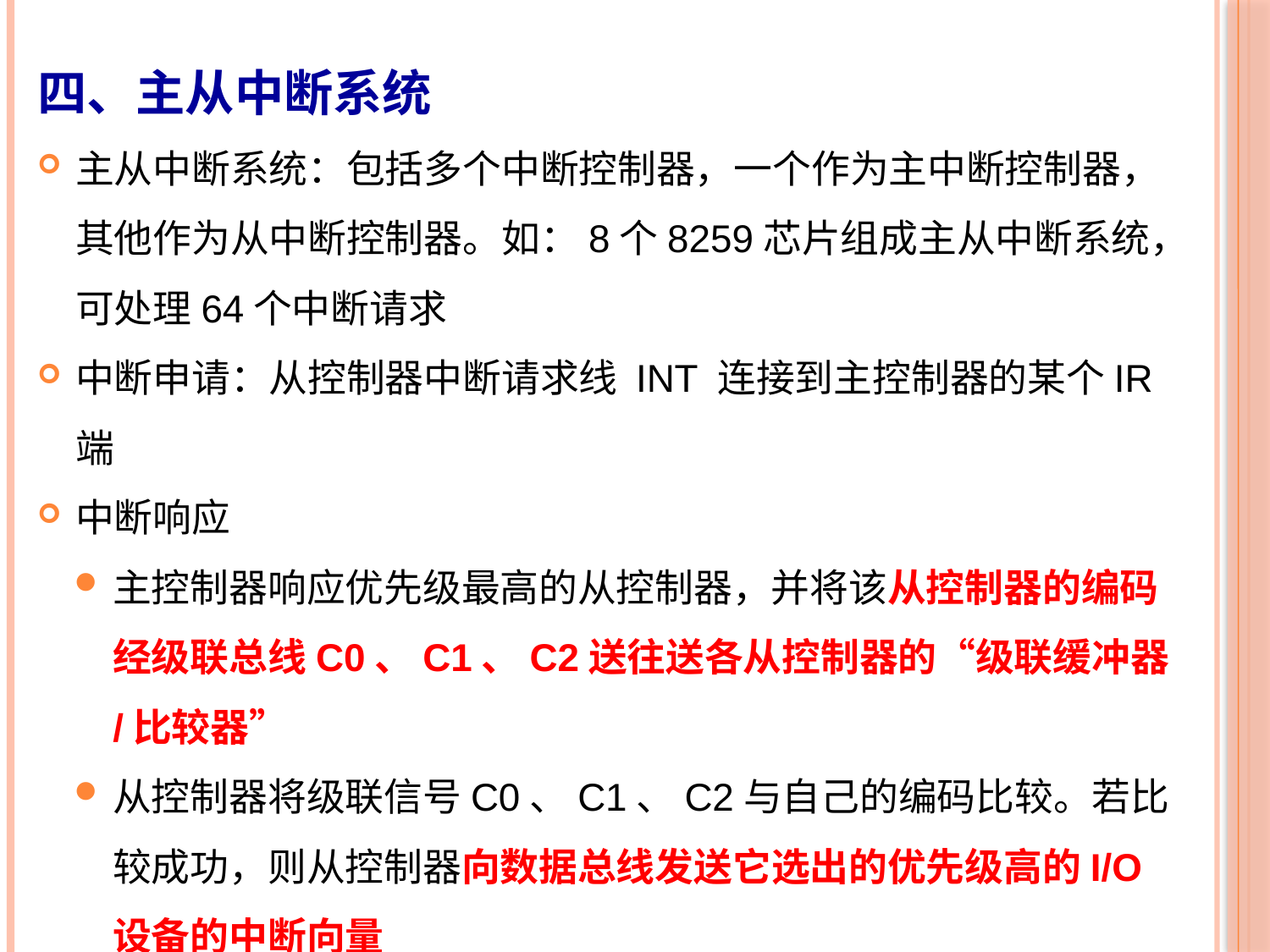

四、主从中断系统
主从中断系统：包括多个中断控制器，一个作为主中断控制器，其他作为从中断控制器。如：8个8259芯片组成主从中断系统，可处理64个中断请求
中断申请：从控制器中断请求线 INT 连接到主控制器的某个IR端
中断响应
主控制器响应优先级最高的从控制器，并将该从控制器的编码经级联总线C0、C1、C2送往送各从控制器的“级联缓冲器/比较器”
从控制器将级联信号C0、C1、C2与自己的编码比较。若比较成功，则从控制器向数据总线发送它选出的优先级高的I/O设备的中断向量